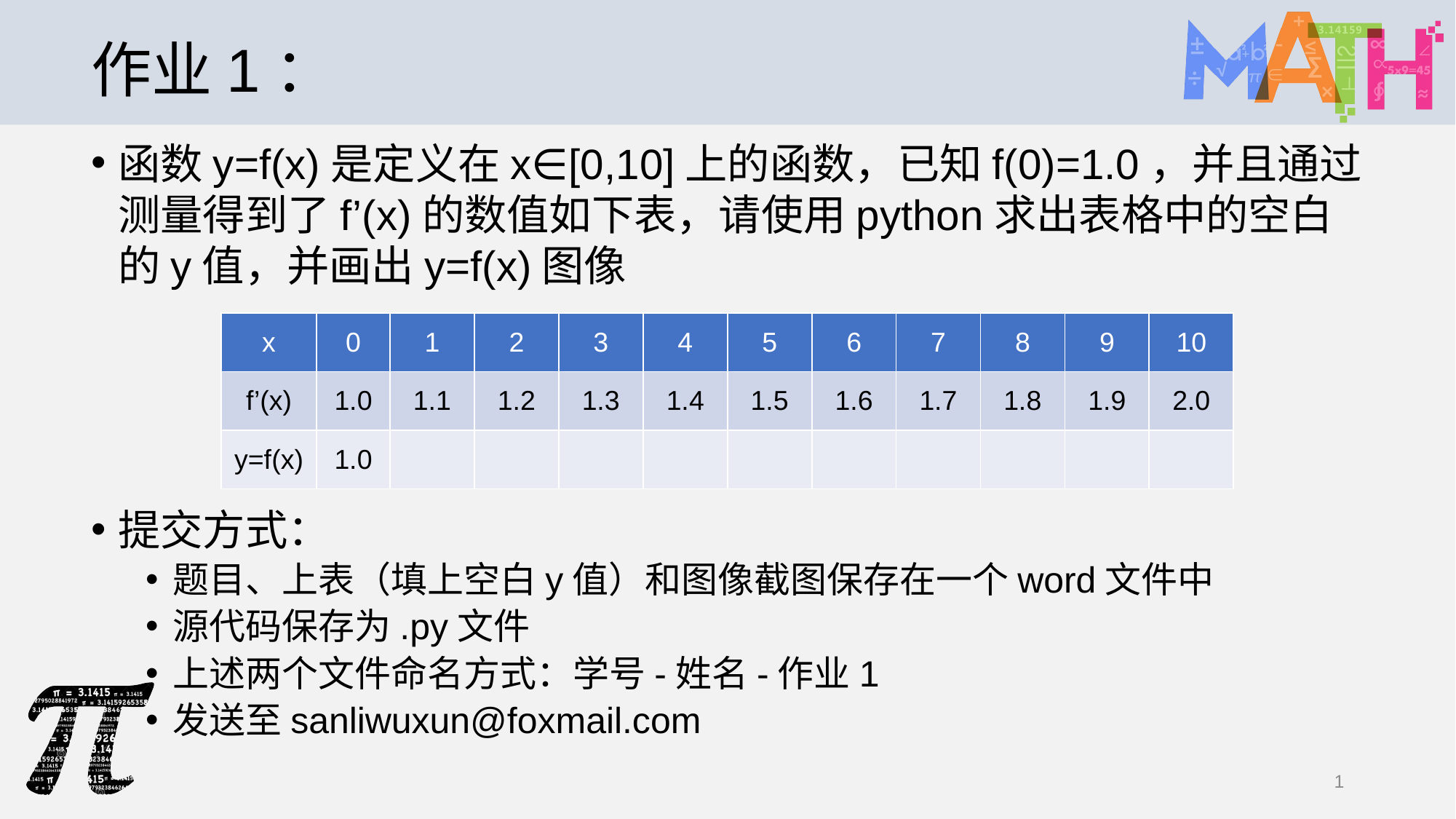

# 作业1：
函数y=f(x)是定义在x∈[0,10]上的函数，已知f(0)=1.0，并且通过测量得到了f’(x)的数值如下表，请使用python求出表格中的空白的y值，并画出y=f(x)图像

提交方式：
题目、上表（填上空白y值）和图像截图保存在一个word文件中
源代码保存为.py文件
上述两个文件命名方式：学号-姓名-作业1
发送至sanliwuxun@foxmail.com
| x | 0 | 1 | 2 | 3 | 4 | 5 | 6 | 7 | 8 | 9 | 10 |
| --- | --- | --- | --- | --- | --- | --- | --- | --- | --- | --- | --- |
| f’(x) | 1.0 | 1.1 | 1.2 | 1.3 | 1.4 | 1.5 | 1.6 | 1.7 | 1.8 | 1.9 | 2.0 |
| y=f(x) | 1.0 |  |  |  |  |  |  |  |  |  |  |
1